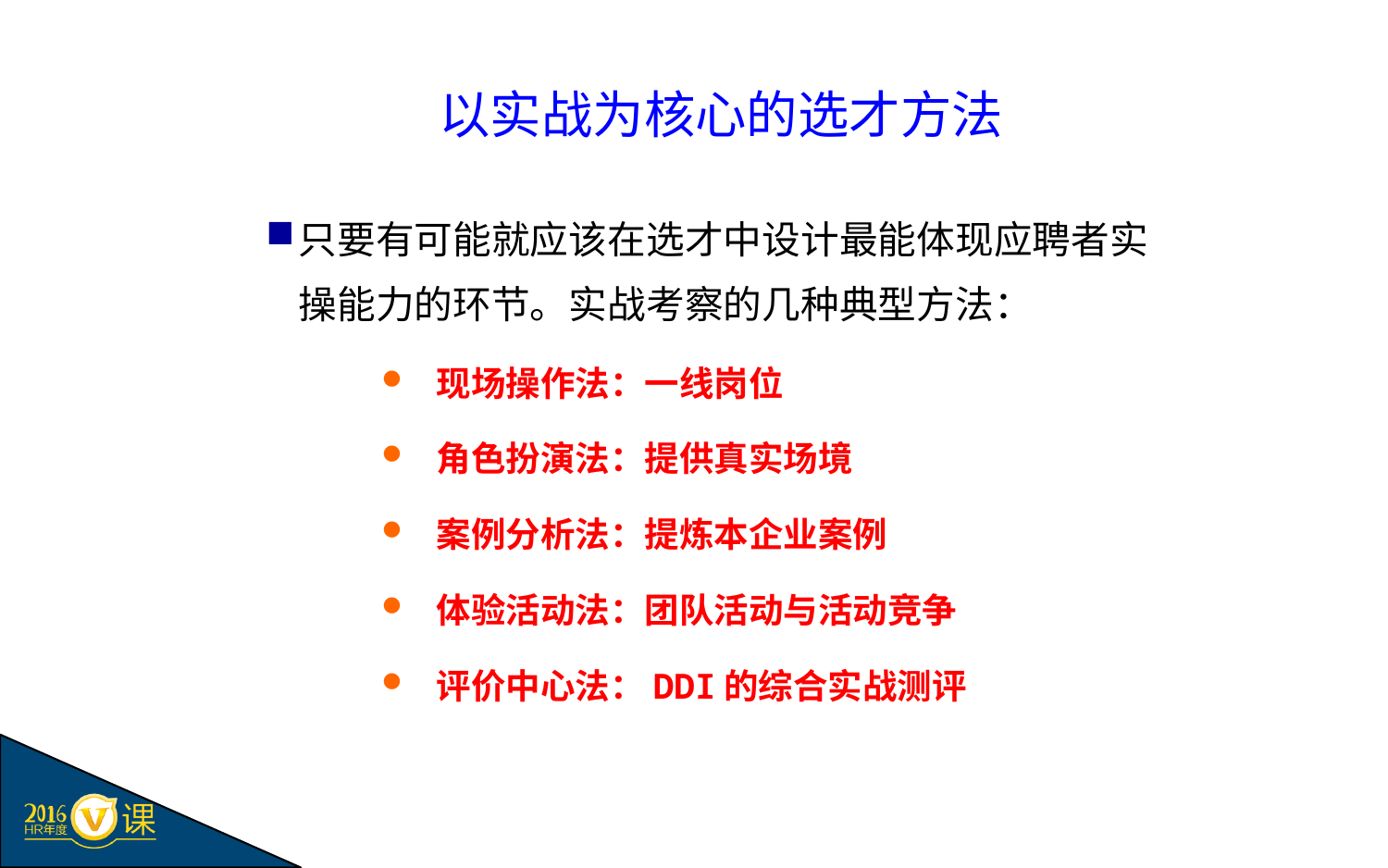

# 以实战为核心的选才方法
只要有可能就应该在选才中设计最能体现应聘者实操能力的环节。实战考察的几种典型方法：
现场操作法：一线岗位
角色扮演法：提供真实场境
案例分析法：提炼本企业案例
体验活动法：团队活动与活动竞争
评价中心法：DDI的综合实战测评